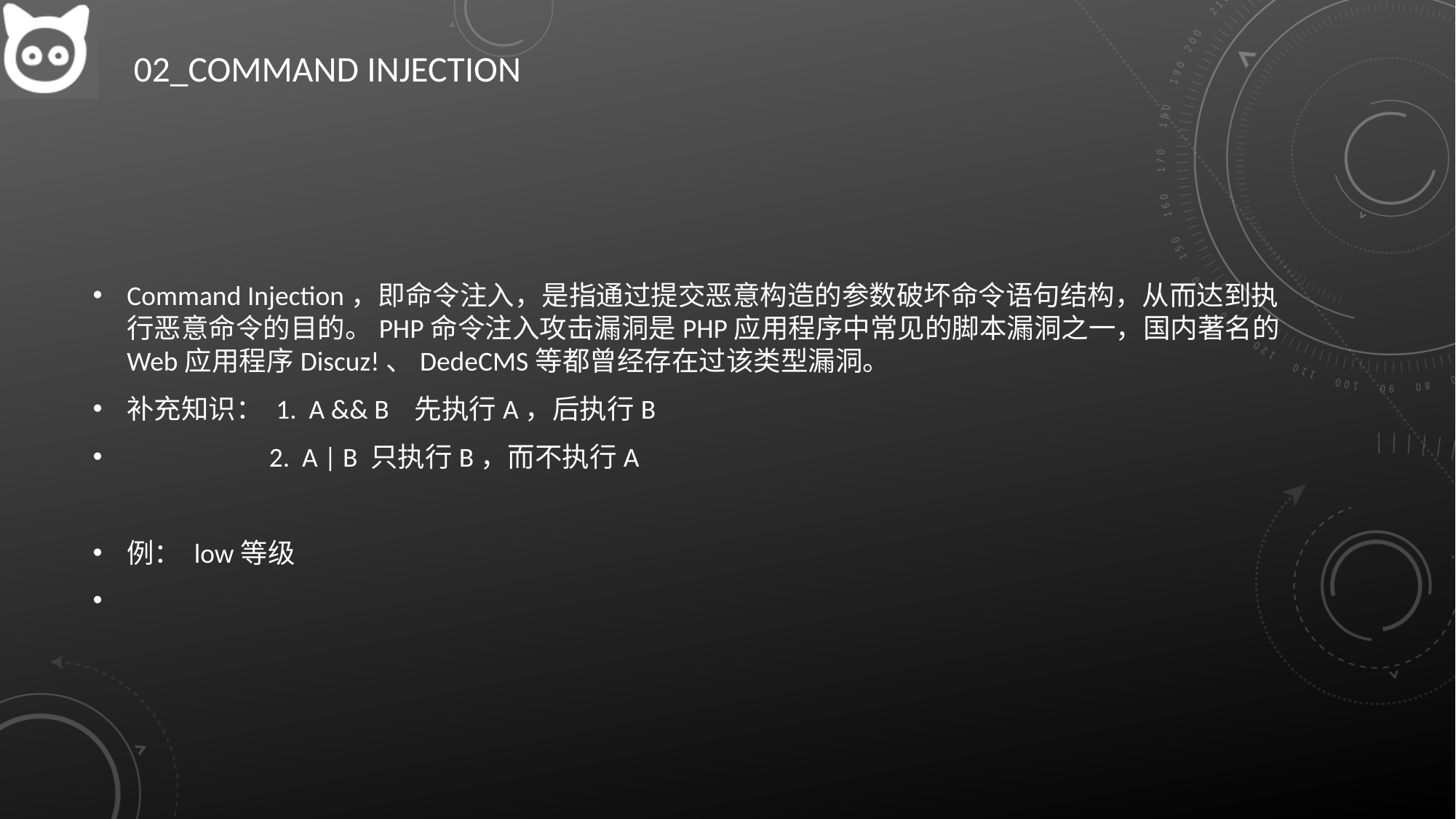

# 02_Command Injection
Command Injection，即命令注入，是指通过提交恶意构造的参数破坏命令语句结构，从而达到执行恶意命令的目的。PHP命令注入攻击漏洞是PHP应用程序中常见的脚本漏洞之一，国内著名的Web应用程序Discuz!、DedeCMS等都曾经存在过该类型漏洞。
补充知识： 1.  A && B   先执行A，后执行B
                       2.  A | B 只执行B，而不执行A

例： low等级